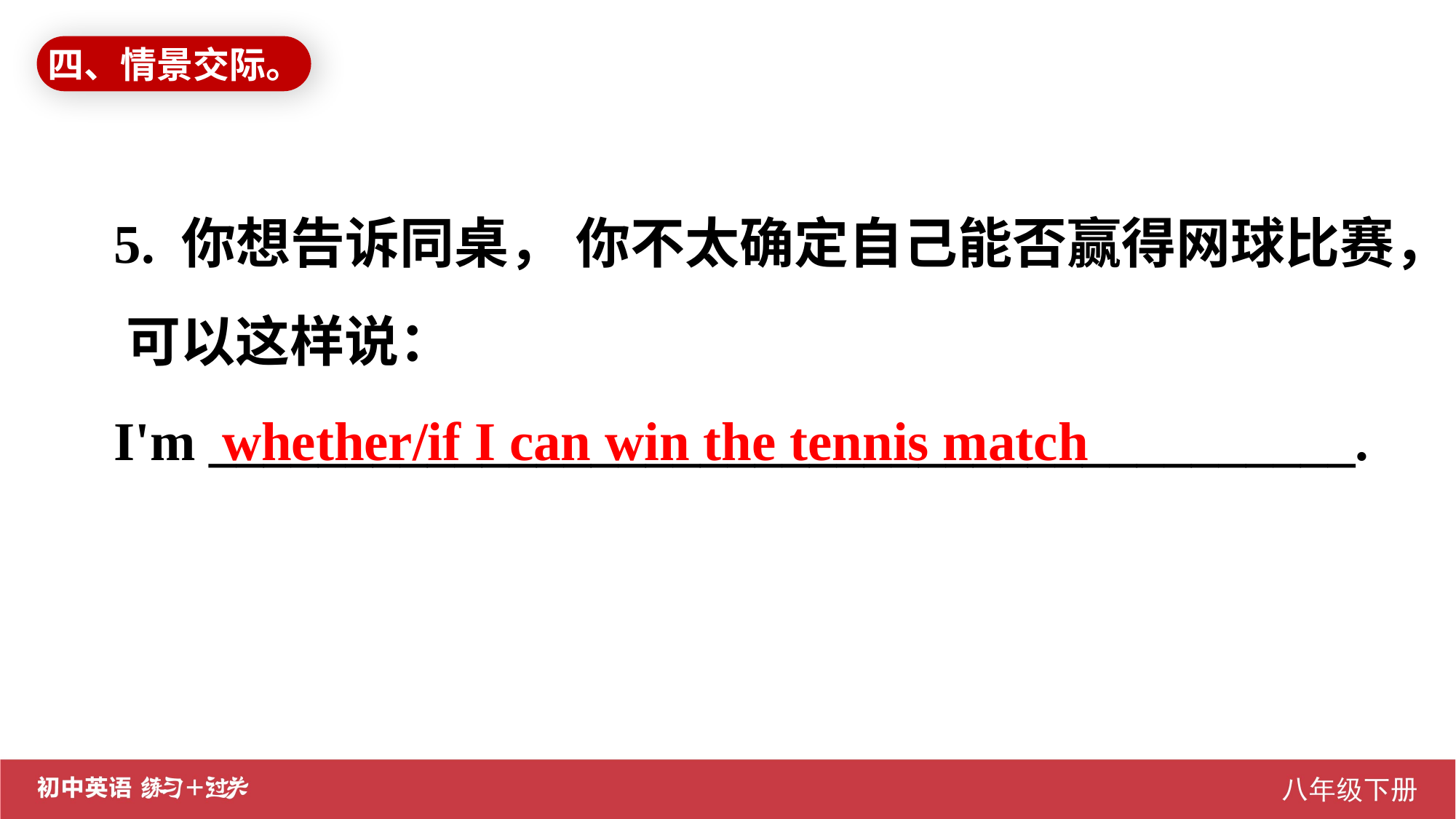

四、情景交际。
5. 你想告诉同桌， 你不太确定自己能否赢得网球比赛， 可以这样说：
I'm __________________________________________.

whether/if I can win the tennis match